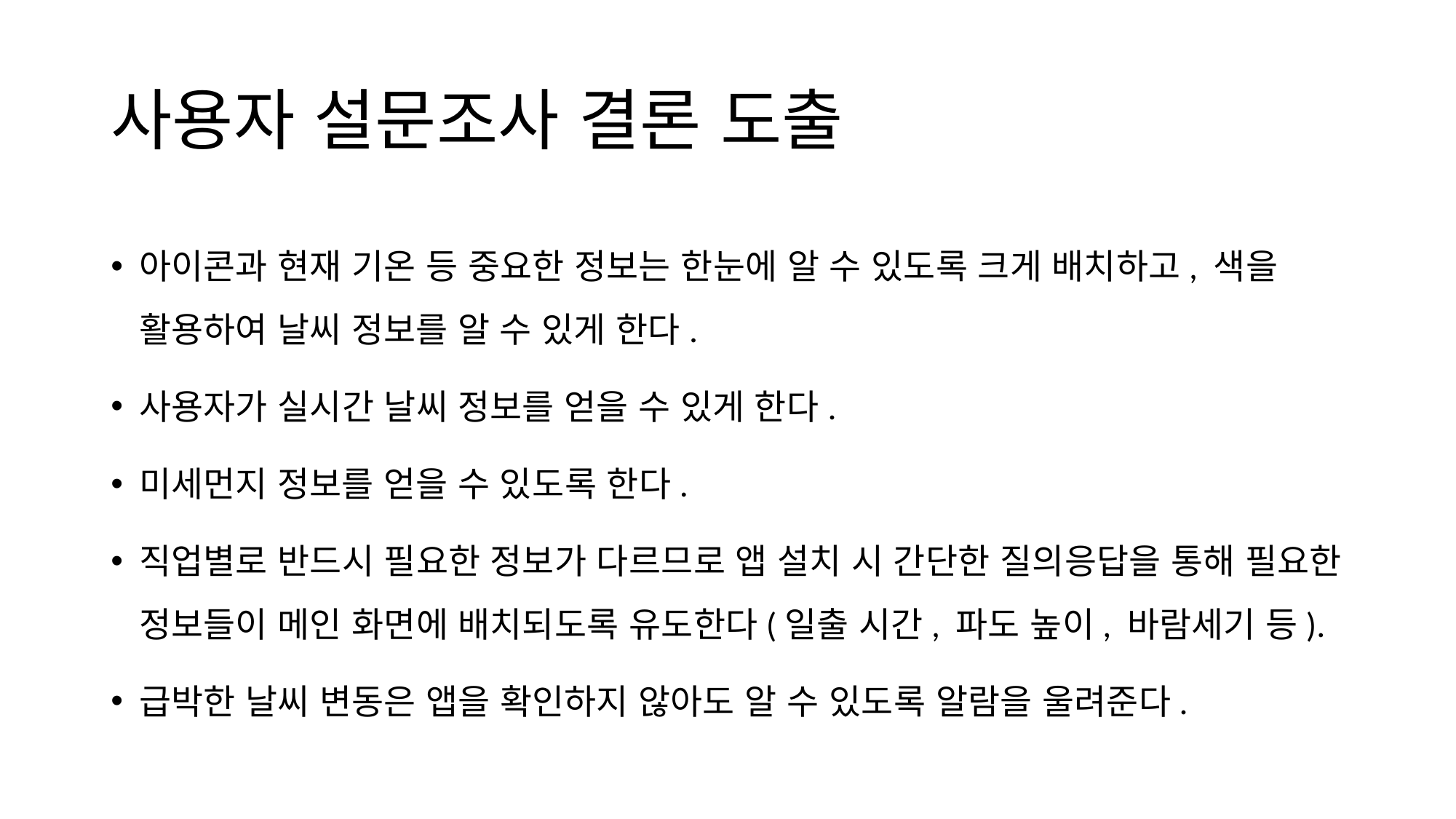

# 사용자 설문조사 결론 도출
아이콘과 현재 기온 등 중요한 정보는 한눈에 알 수 있도록 크게 배치하고, 색을 활용하여 날씨 정보를 알 수 있게 한다.
사용자가 실시간 날씨 정보를 얻을 수 있게 한다.
미세먼지 정보를 얻을 수 있도록 한다.
직업별로 반드시 필요한 정보가 다르므로 앱 설치 시 간단한 질의응답을 통해 필요한 정보들이 메인 화면에 배치되도록 유도한다(일출 시간, 파도 높이, 바람세기 등).
급박한 날씨 변동은 앱을 확인하지 않아도 알 수 있도록 알람을 울려준다.